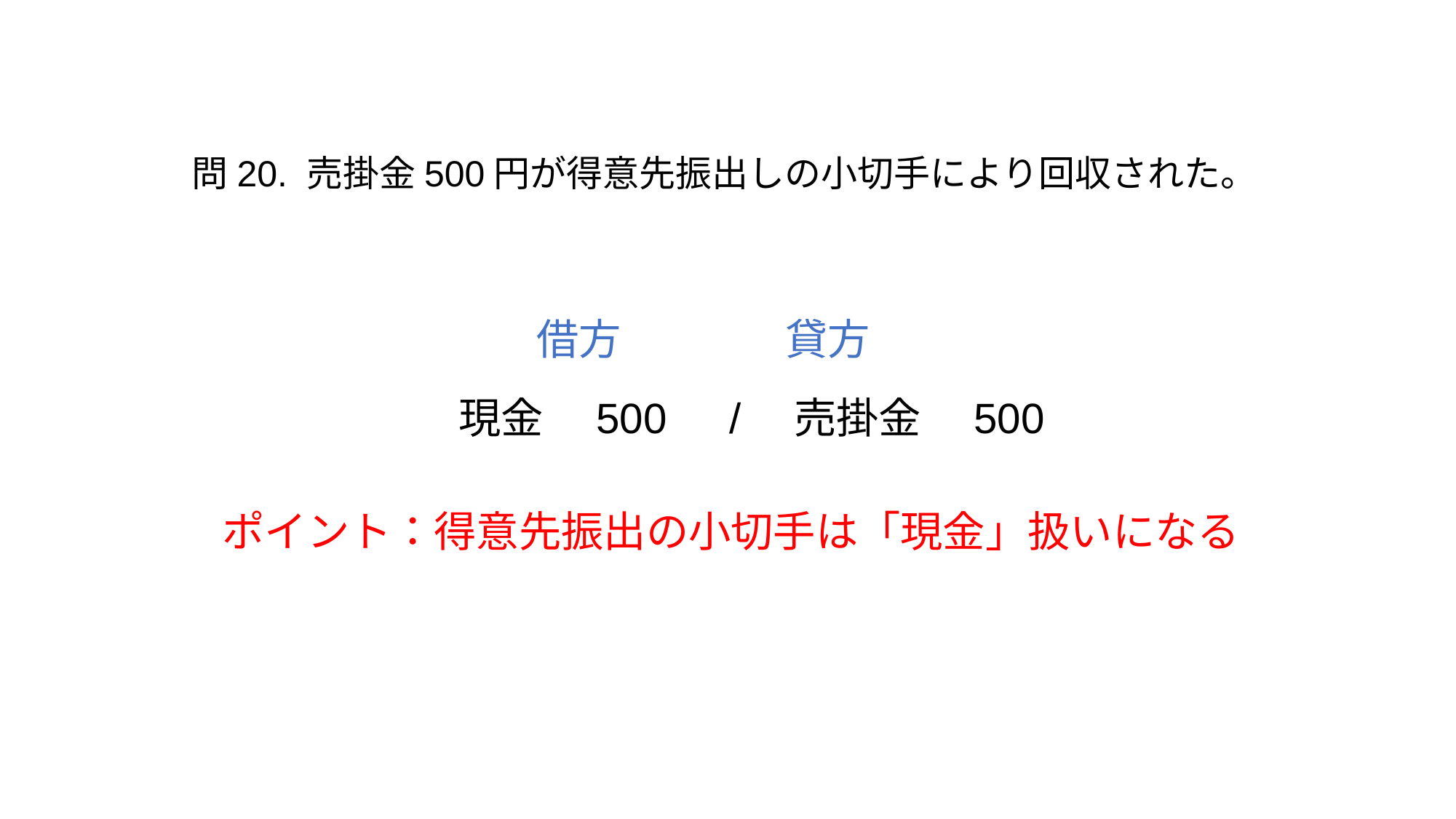

問20. 売掛金500円が得意先振出しの小切手により回収された。
借方
貸方
現金　500　/　売掛金　500
ポイント：得意先振出の小切手は「現金」扱いになる